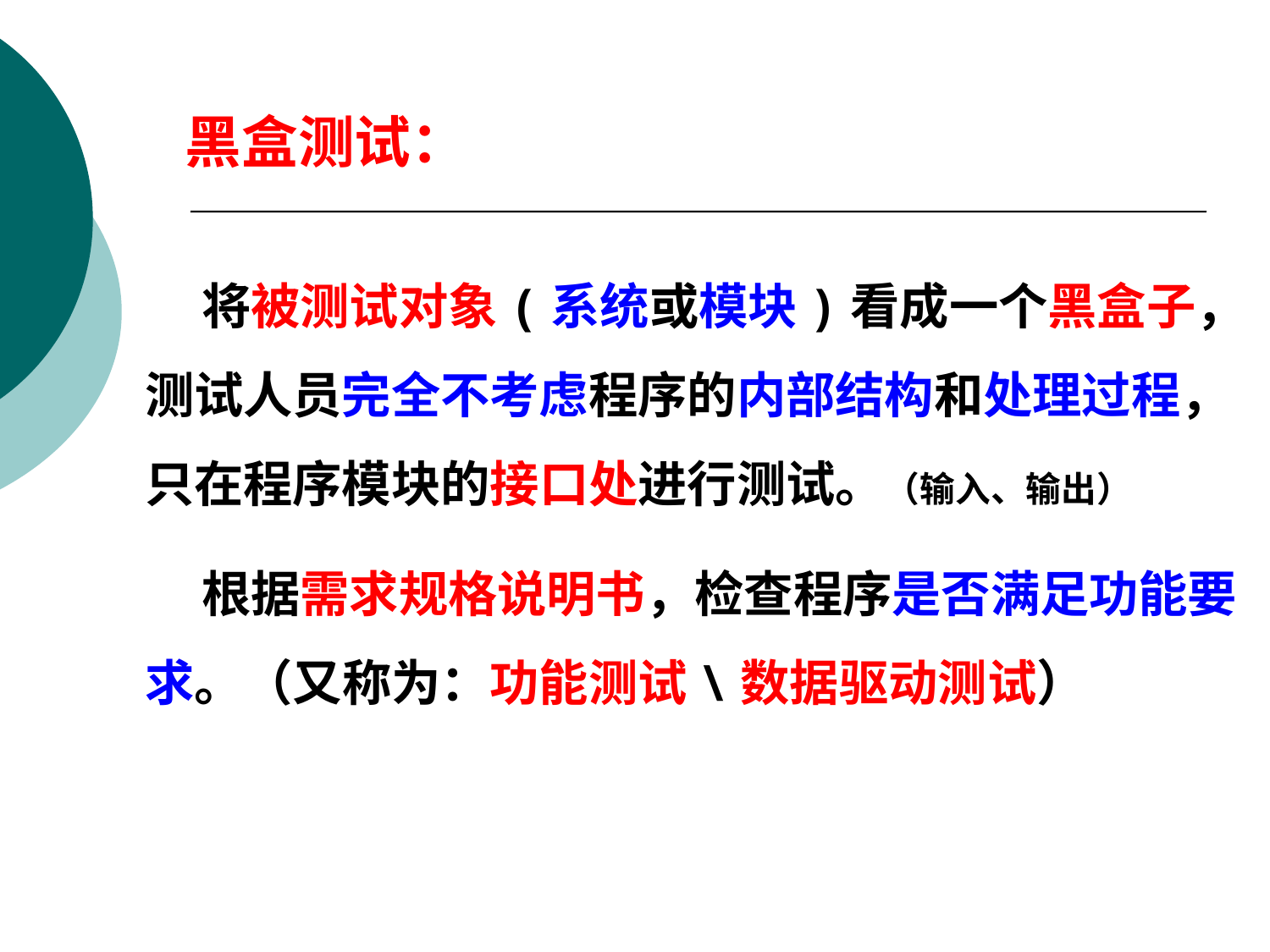

黑盒测试：
    将被测试对象(系统或模块)看成一个黑盒子，测试人员完全不考虑程序的内部结构和处理过程，只在程序模块的接口处进行测试。（输入、输出）
    根据需求规格说明书，检查程序是否满足功能要求。（又称为：功能测试\数据驱动测试）